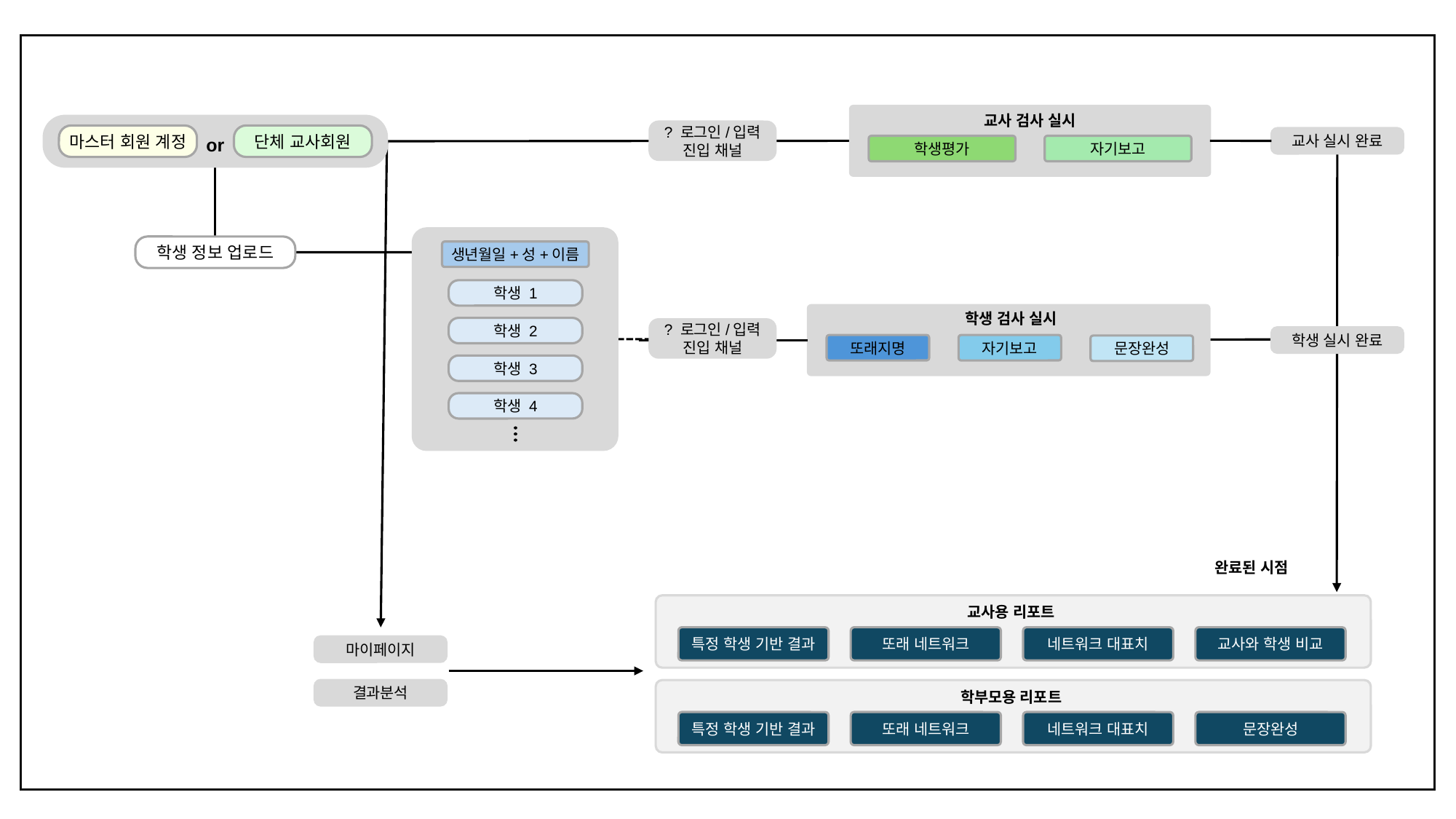

교사 검사 실시

? 로그인/입력
진입 채널
마스터 회원 계정
단체 교사회원
교사 실시 완료
or
자기보고
학생평가

학생 정보 업로드
생년월일+성+이름
학생 1
학생 2
학생 3
학생 4

학생 검사 실시
? 로그인/입력
진입 채널
학생 실시 완료
또래지명
자기보고
문장완성
완료된 시점

교사용 리포트
특정 학생 기반 결과
또래 네트워크
네트워크 대표치
교사와 학생 비교
마이페이지
결과분석

학부모용 리포트
특정 학생 기반 결과
또래 네트워크
네트워크 대표치
문장완성